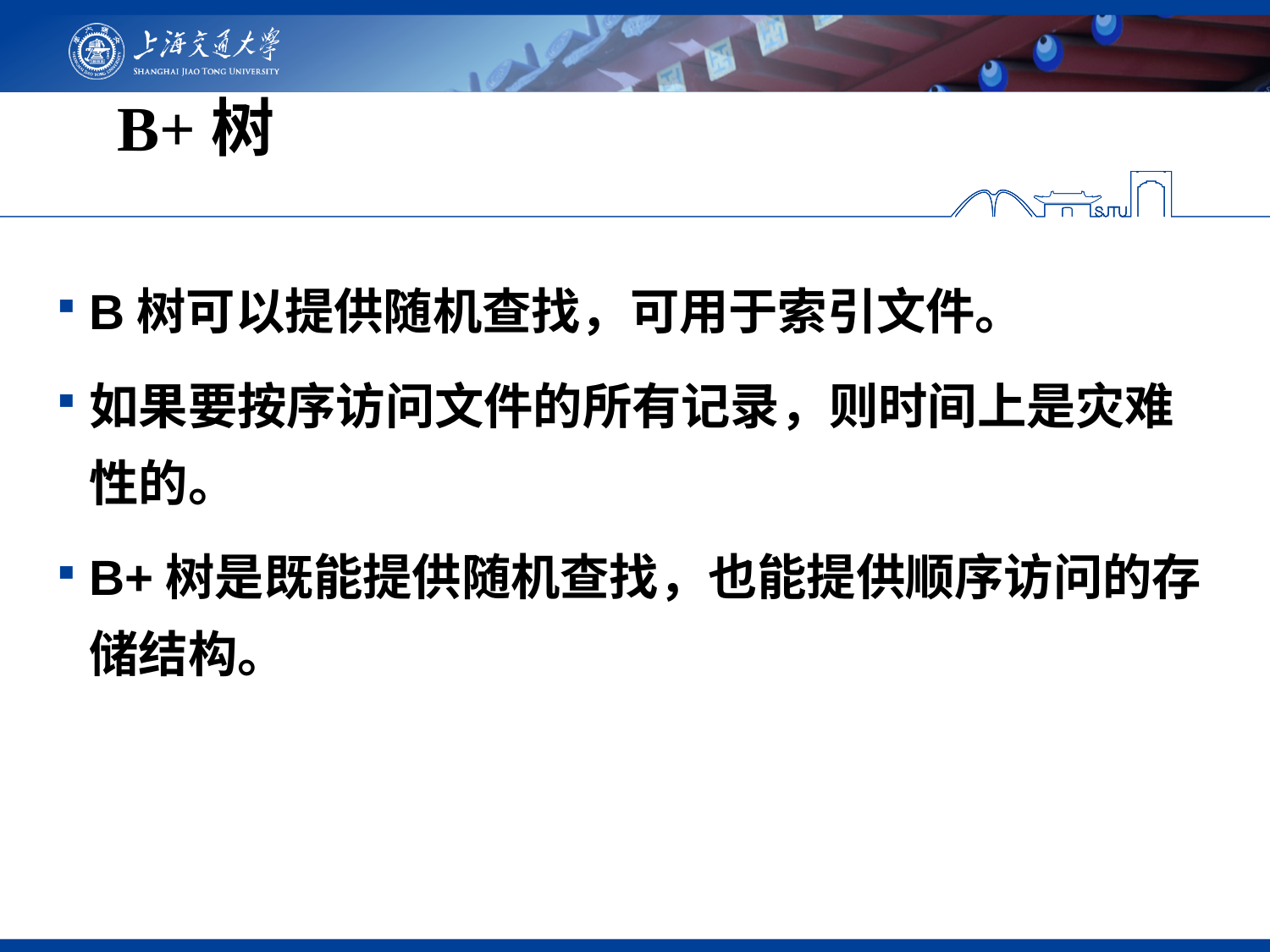

# B+树
B树可以提供随机查找，可用于索引文件。
如果要按序访问文件的所有记录，则时间上是灾难性的。
B+树是既能提供随机查找，也能提供顺序访问的存储结构。